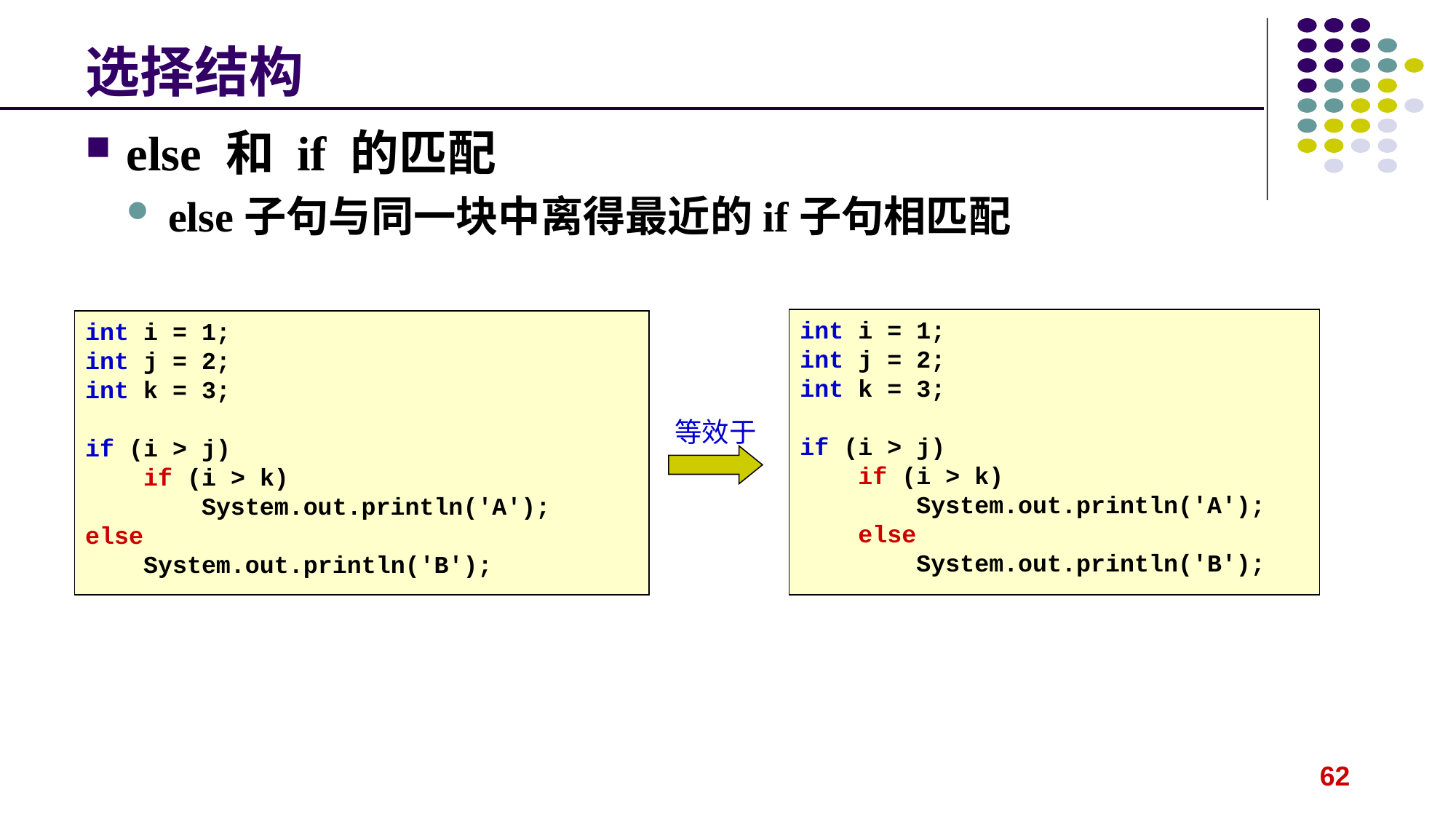

# 选择结构
else 和 if 的匹配
else子句与同一块中离得最近的if子句相匹配
int i = 1;
int j = 2;
int k = 3;

if (i > j)
    if (i > k)
        System.out.println('A');
    else
        System.out.println('B');
int i = 1;
int j = 2;
int k = 3;

if (i > j)
    if (i > k)
        System.out.println('A');
else
    System.out.println('B');
等效于